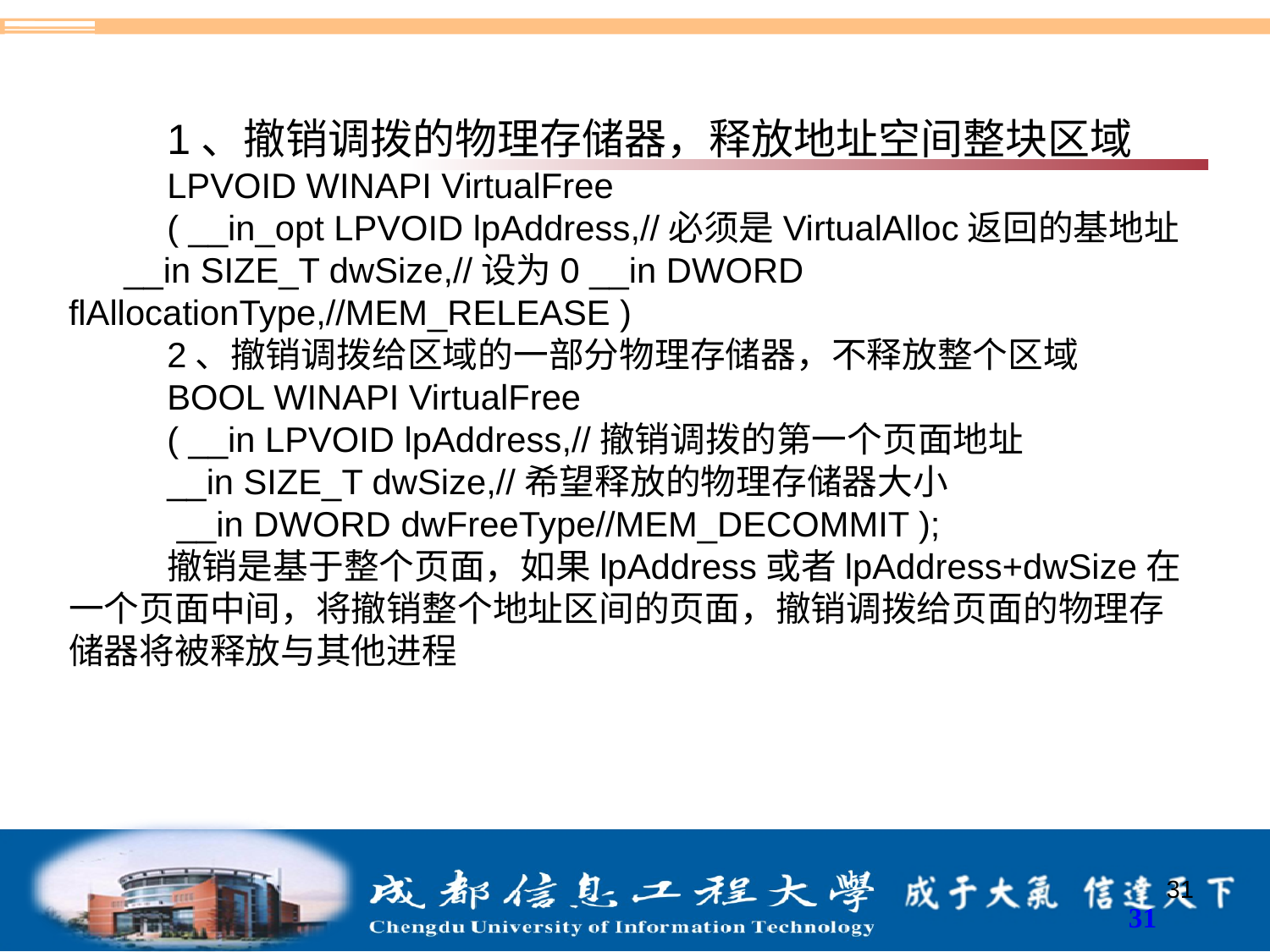

1、撤销调拨的物理存储器，释放地址空间整块区域
LPVOID WINAPI VirtualFree
( __in_opt LPVOID lpAddress,//必须是VirtualAlloc返回的基地址       __in SIZE_T dwSize,//设为0 __in DWORD flAllocationType,//MEM_RELEASE )
2、撤销调拨给区域的一部分物理存储器，不释放整个区域
BOOL WINAPI VirtualFree
( __in LPVOID lpAddress,//撤销调拨的第一个页面地址
__in SIZE_T dwSize,//希望释放的物理存储器大小
 __in DWORD dwFreeType//MEM_DECOMMIT );
撤销是基于整个页面，如果lpAddress或者lpAddress+dwSize在一个页面中间，将撤销整个地址区间的页面，撤销调拨给页面的物理存储器将被释放与其他进程